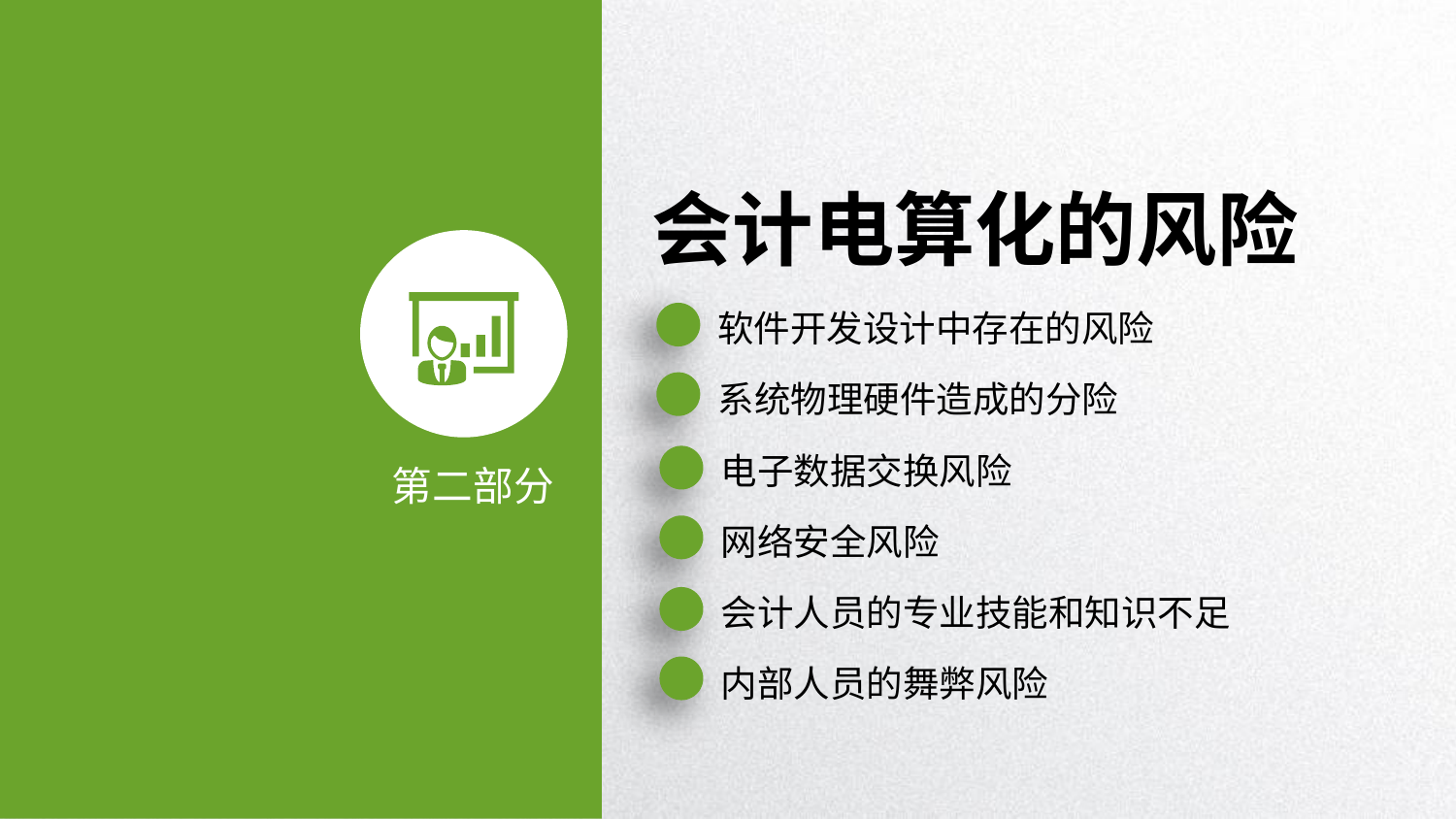

会计电算化的风险

软件开发设计中存在的风险

系统物理硬件造成的分险

电子数据交换风险

第二部分
网络安全风险

会计人员的专业技能和知识不足

内部人员的舞弊风险